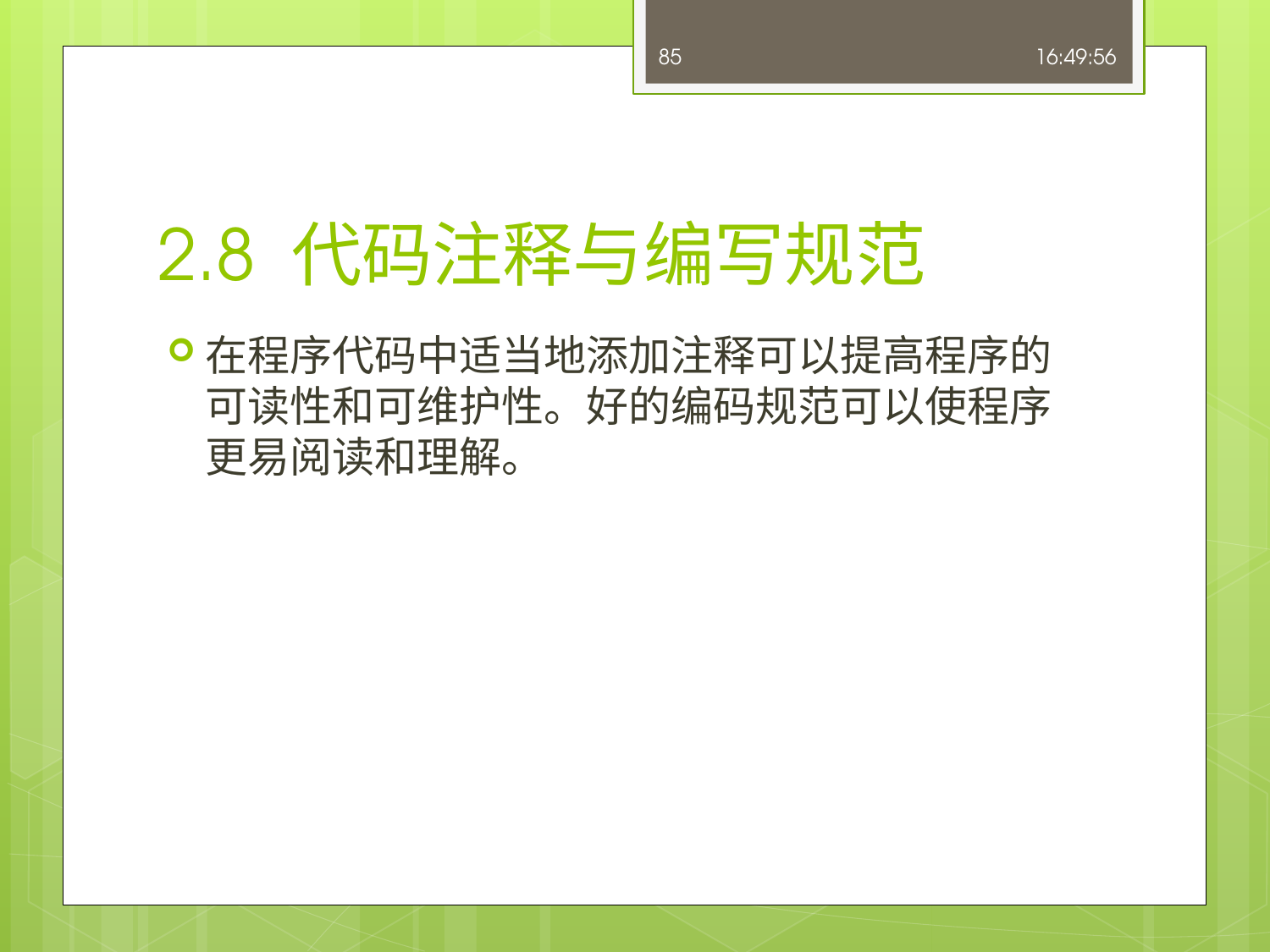

85
16:49:56
# 2.8 代码注释与编写规范
在程序代码中适当地添加注释可以提高程序的可读性和可维护性。好的编码规范可以使程序更易阅读和理解。